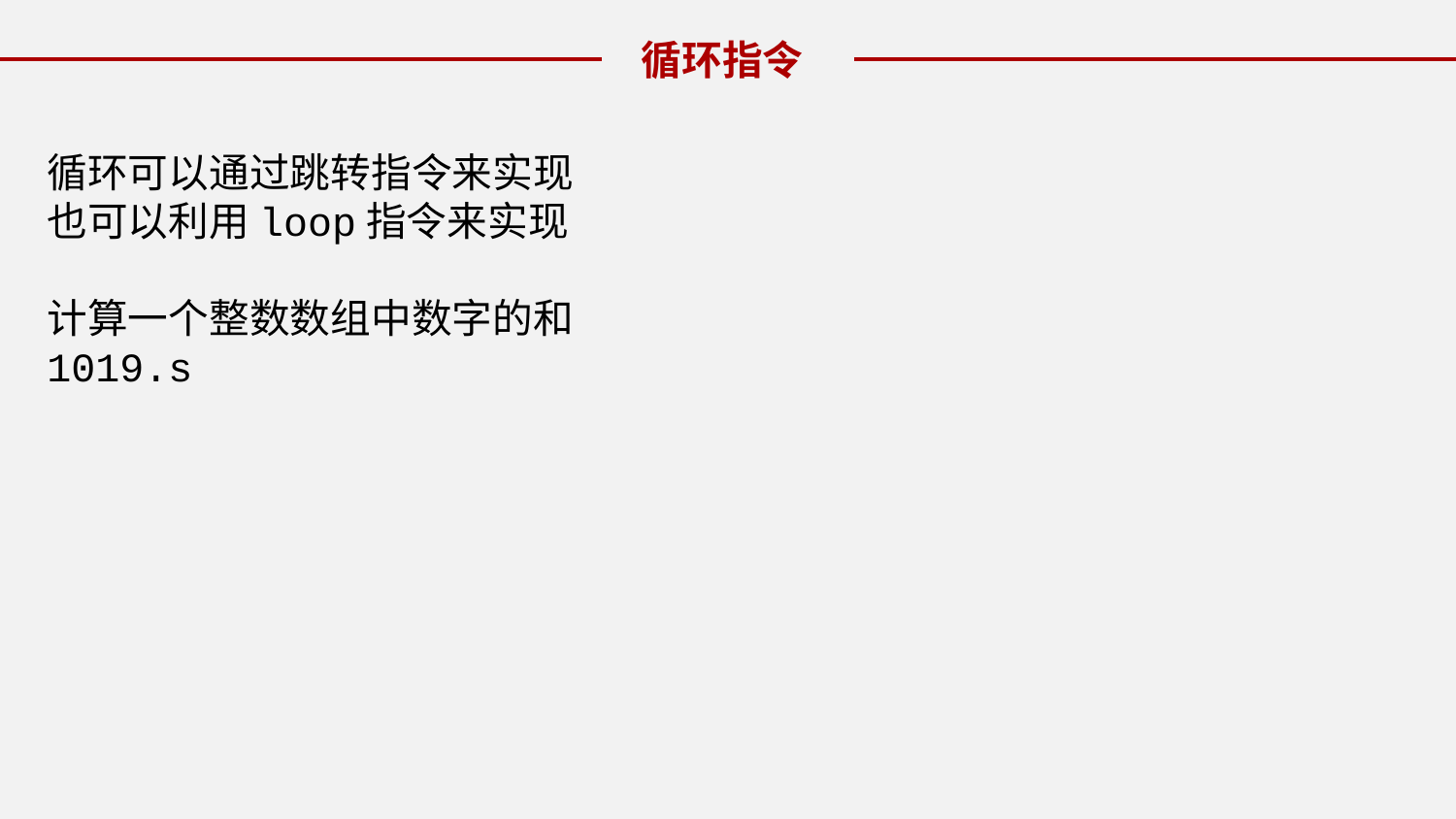

循环指令
循环可以通过跳转指令来实现
也可以利用loop指令来实现

计算一个整数数组中数字的和
1019.s